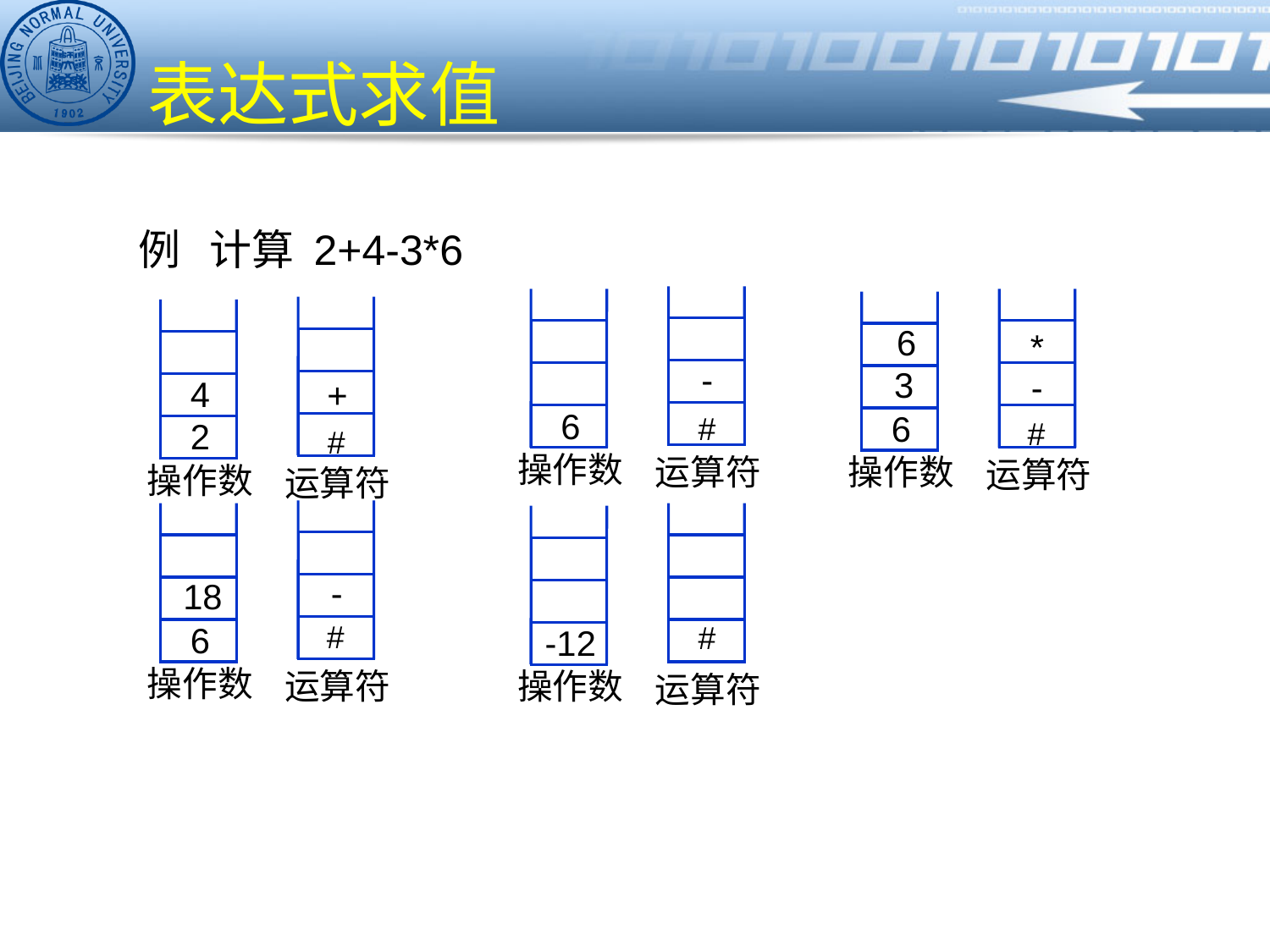

表达式求值
例   计算 2+4-3*6

-

6
操作数
运算符

-
6
操作数
运算符
6
*
3

4
+
2
操作数
运算符
#
#
#

-

6
操作数
运算符

18

-12
操作数
运算符

#
#